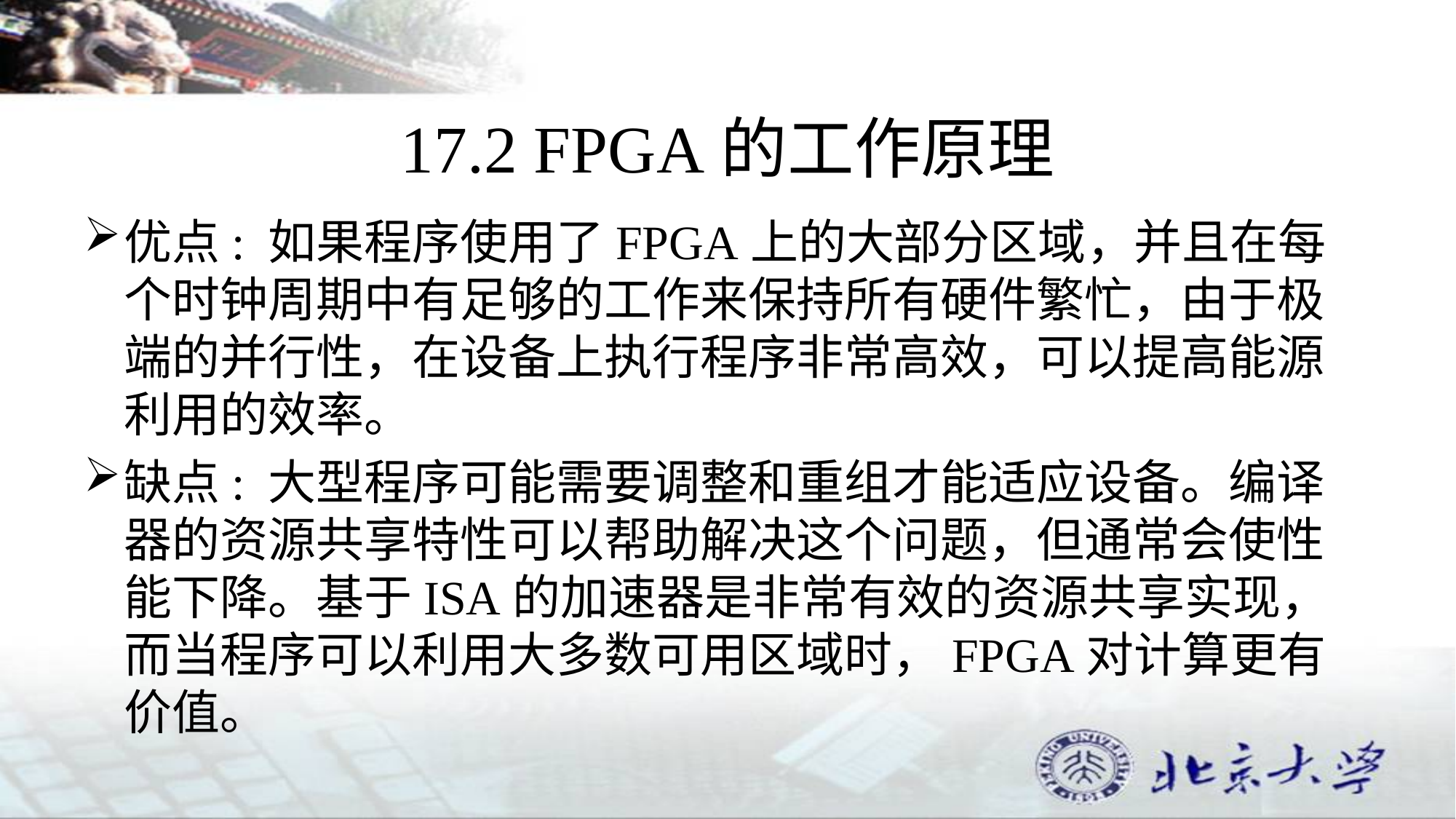

# 17.2 FPGA的工作原理
优点: 如果程序使用了FPGA上的大部分区域，并且在每个时钟周期中有足够的工作来保持所有硬件繁忙，由于极端的并行性，在设备上执行程序非常高效，可以提高能源利用的效率。
缺点: 大型程序可能需要调整和重组才能适应设备。编译器的资源共享特性可以帮助解决这个问题，但通常会使性能下降。基于ISA的加速器是非常有效的资源共享实现，而当程序可以利用大多数可用区域时，FPGA对计算更有价值。